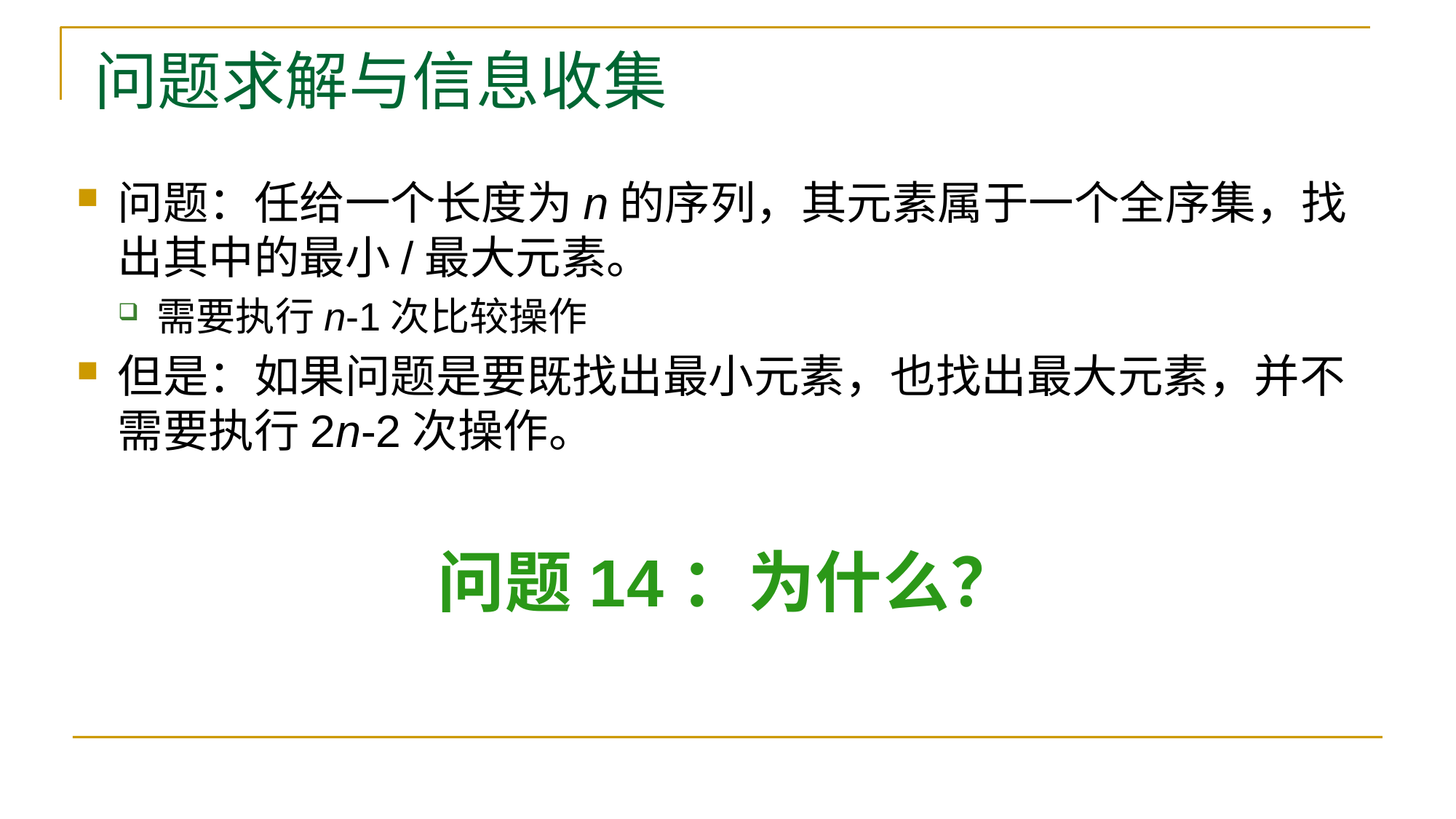

# 问题求解与信息收集
问题：任给一个长度为n的序列，其元素属于一个全序集，找出其中的最小/最大元素。
需要执行n-1次比较操作
但是：如果问题是要既找出最小元素，也找出最大元素，并不需要执行2n-2次操作。
问题14：为什么？